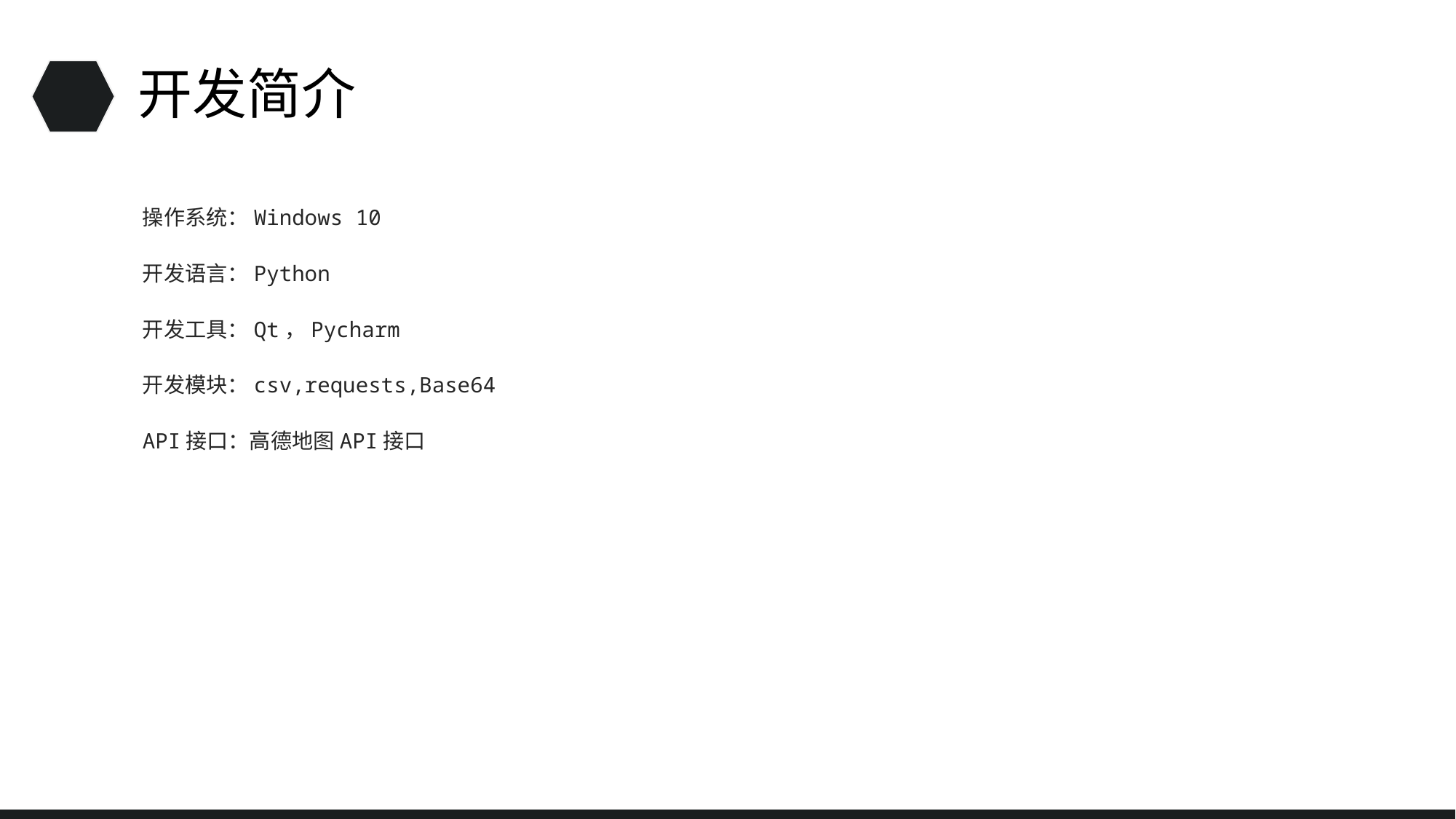

开发简介
操作系统：Windows 10
开发语言：Python
开发工具：Qt，Pycharm
开发模块：csv,requests,Base64
API接口：高德地图API接口